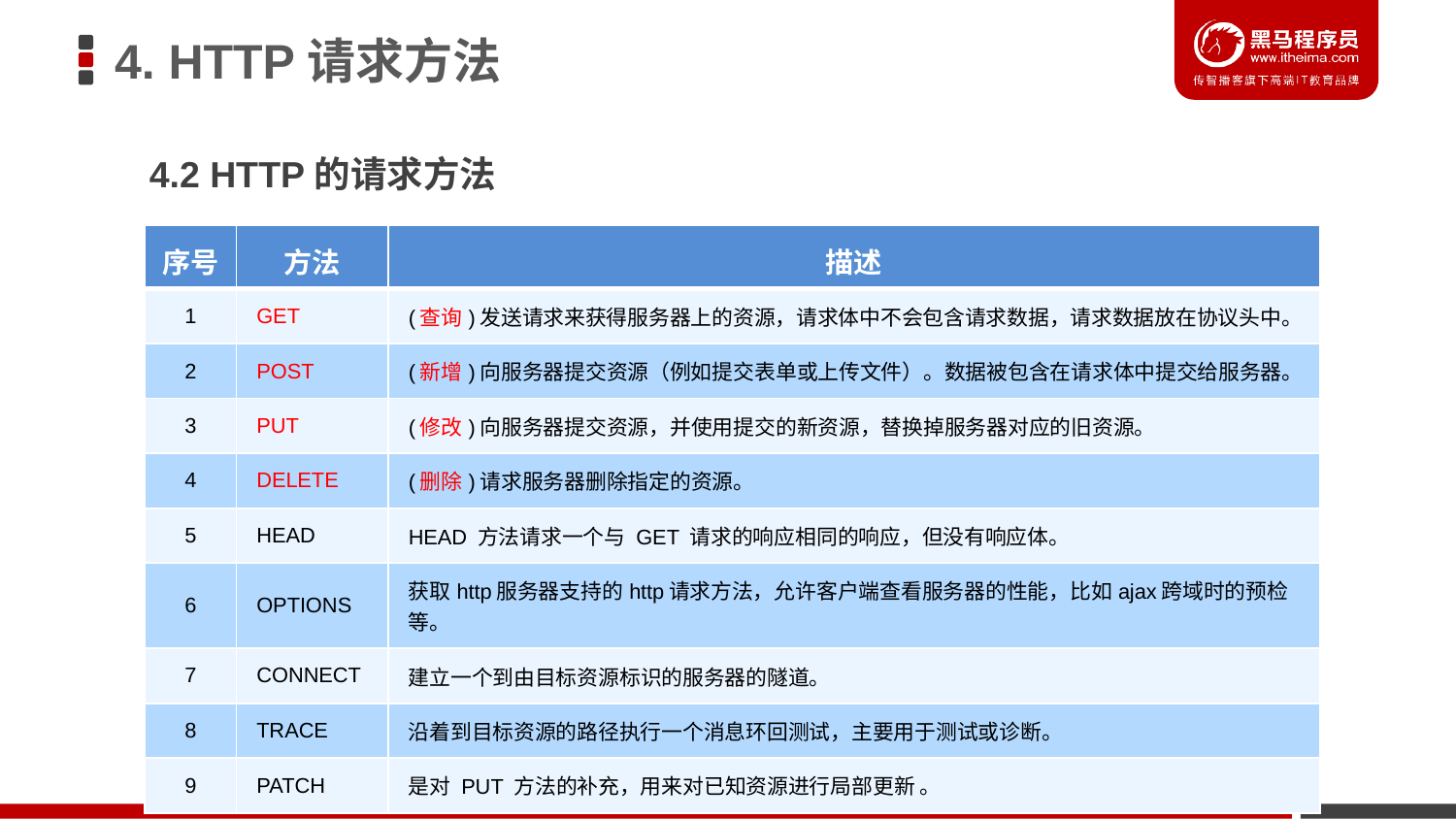

# 4. HTTP请求方法
4.2 HTTP的请求方法
| 序号 | 方法 | 描述 |
| --- | --- | --- |
| 1 | GET | (查询)发送请求来获得服务器上的资源，请求体中不会包含请求数据，请求数据放在协议头中。 |
| 2 | POST | (新增)向服务器提交资源（例如提交表单或上传文件）。数据被包含在请求体中提交给服务器。 |
| 3 | PUT | (修改)向服务器提交资源，并使用提交的新资源，替换掉服务器对应的旧资源。 |
| 4 | DELETE | (删除)请求服务器删除指定的资源。 |
| 5 | HEAD | HEAD 方法请求一个与 GET 请求的响应相同的响应，但没有响应体。 |
| 6 | OPTIONS | 获取http服务器支持的http请求方法，允许客户端查看服务器的性能，比如ajax跨域时的预检等。 |
| 7 | CONNECT | 建立一个到由目标资源标识的服务器的隧道。 |
| 8 | TRACE | 沿着到目标资源的路径执行一个消息环回测试，主要用于测试或诊断。 |
| 9 | PATCH | 是对 PUT 方法的补充，用来对已知资源进行局部更新 。 |